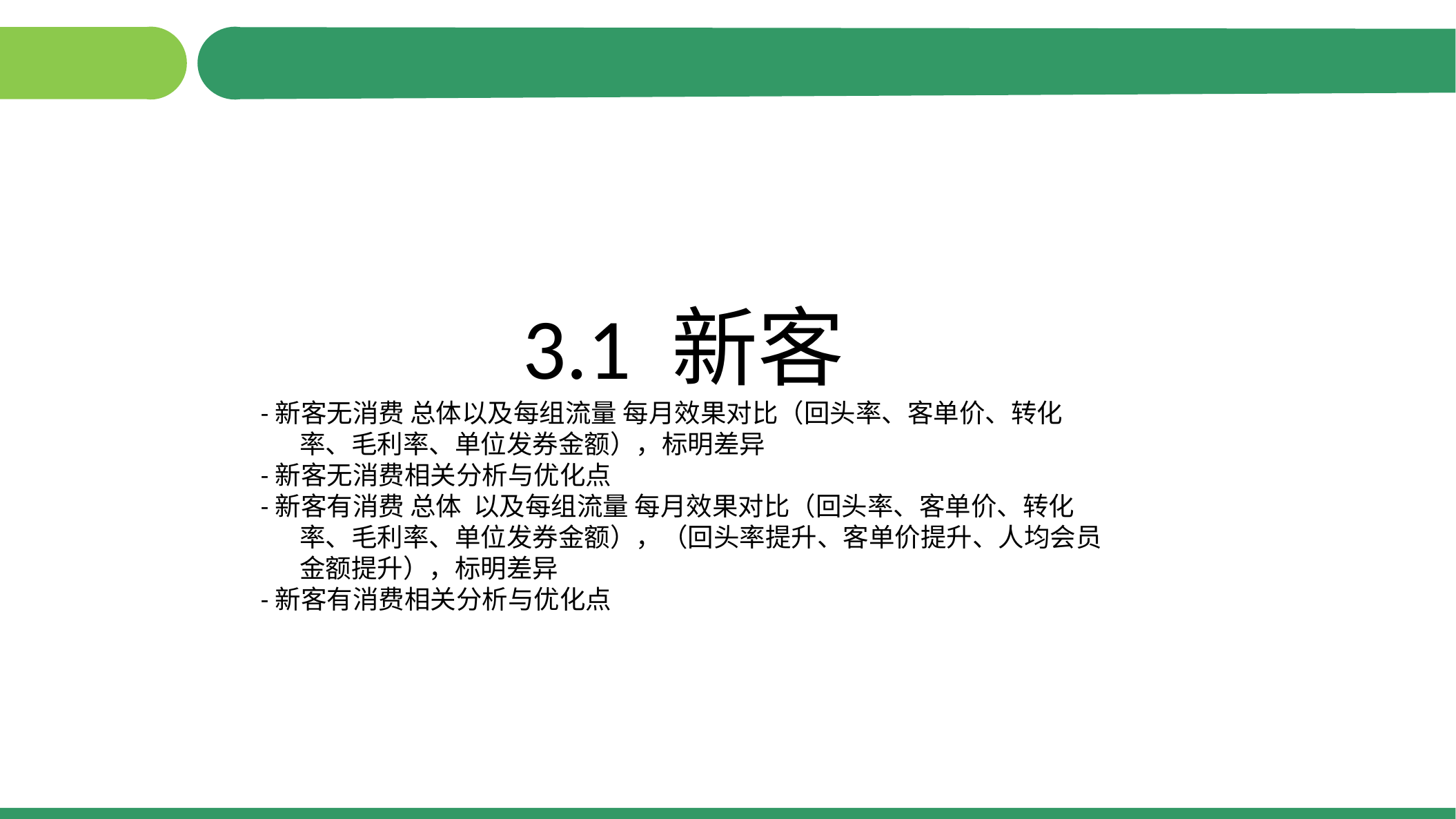

3.1 新客
-新客无消费 总体以及每组流量 每月效果对比（回头率、客单价、转化率、毛利率、单位发券金额），标明差异
-新客无消费相关分析与优化点
-新客有消费 总体  以及每组流量 每月效果对比（回头率、客单价、转化率、毛利率、单位发券金额），（回头率提升、客单价提升、人均会员金额提升），标明差异
-新客有消费相关分析与优化点